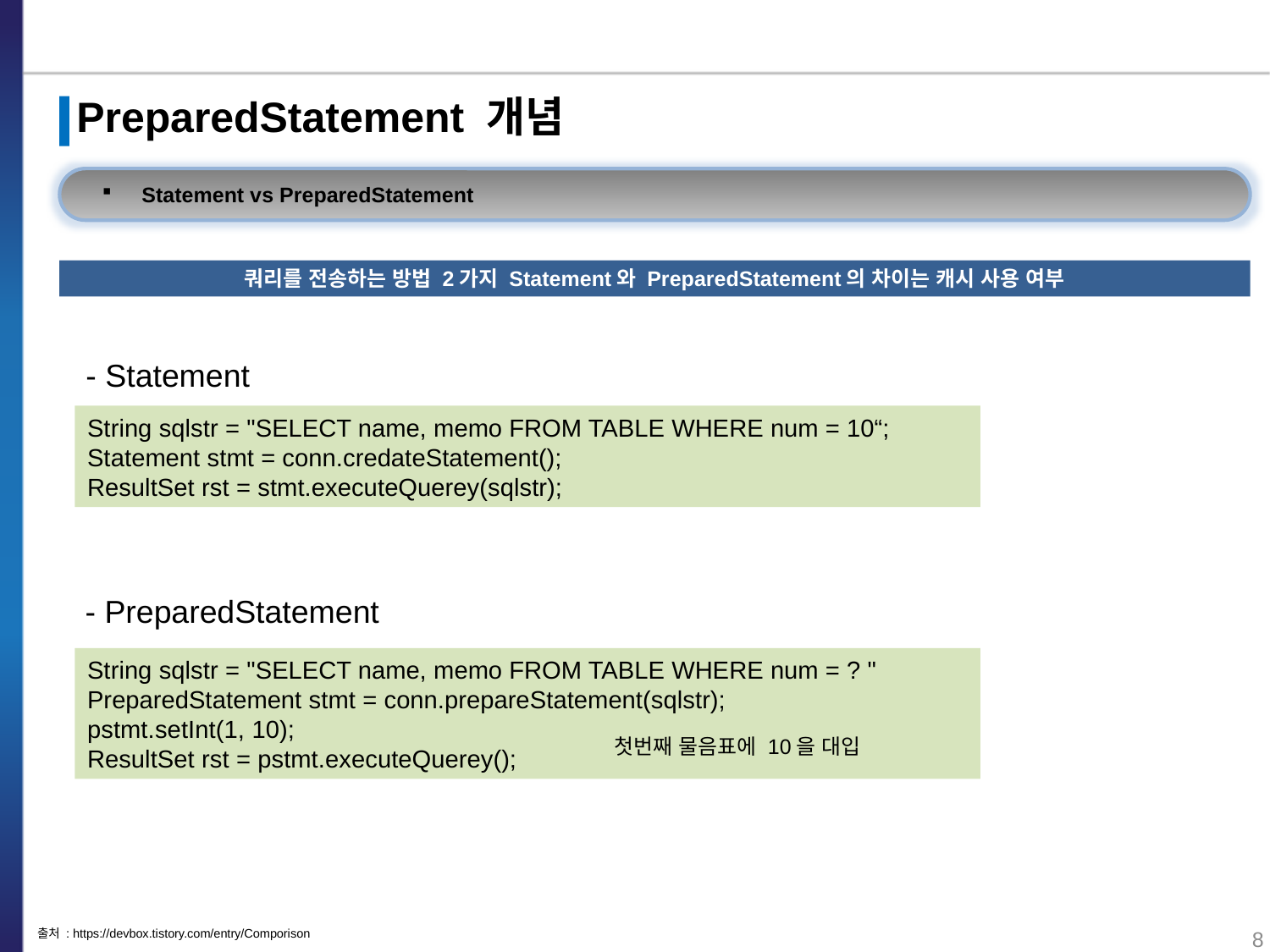

PreparedStatement 개념

Statement vs PreparedStatement
쿼리를 전송하는 방법 2가지 Statement와 PreparedStatement의 차이는 캐시 사용 여부
- Statement
String sqlstr = "SELECT name, memo FROM TABLE WHERE num = 10“;
Statement stmt = conn.credateStatement();
ResultSet rst = stmt.executeQuerey(sqlstr);
- PreparedStatement
String sqlstr = "SELECT name, memo FROM TABLE WHERE num = ? "
PreparedStatement stmt = conn.prepareStatement(sqlstr);
pstmt.setInt(1, 10);
ResultSet rst = pstmt.executeQuerey();
첫번째 물음표에 10을 대입
8
출처 : https://devbox.tistory.com/entry/Comporison